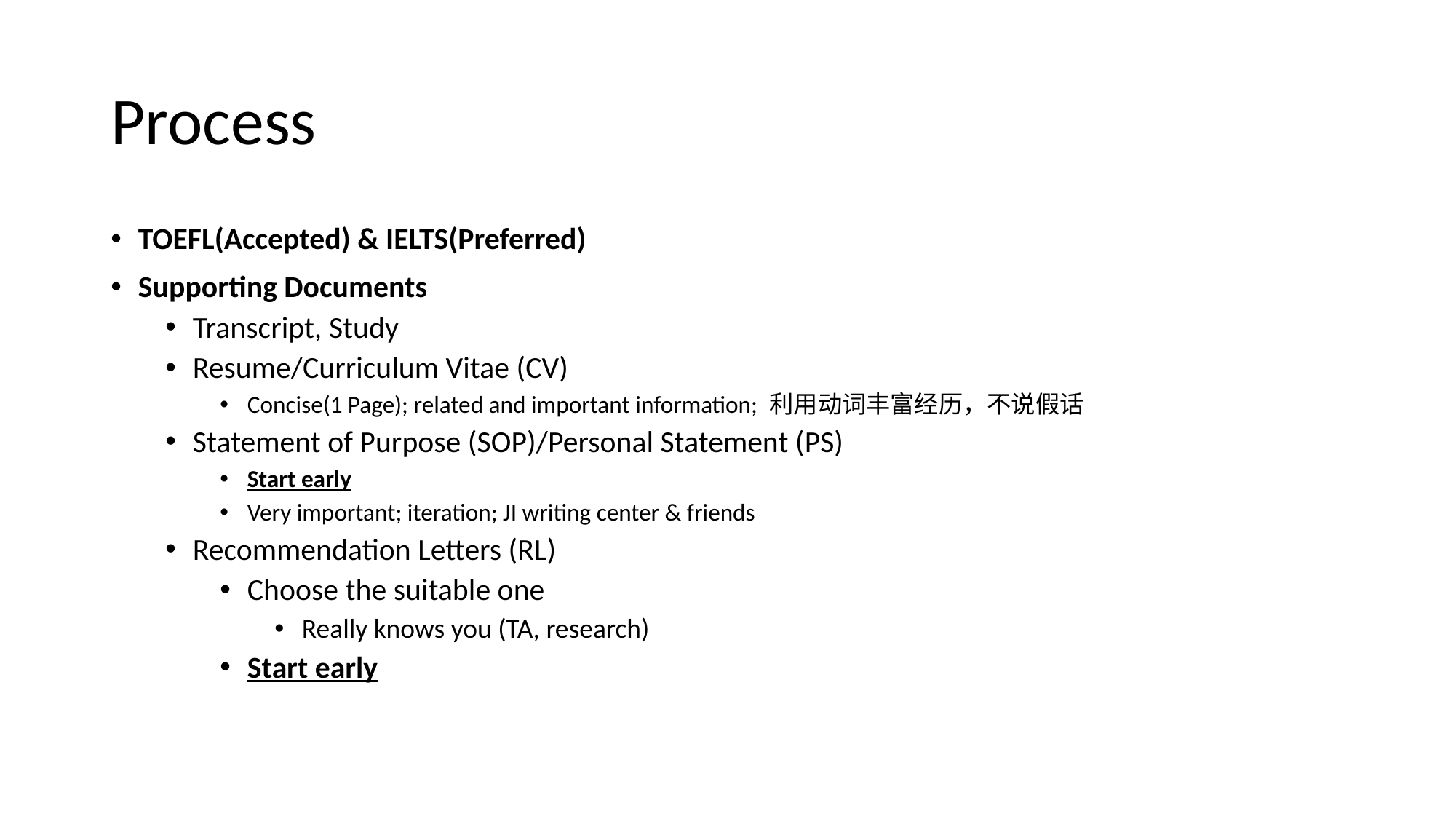

# Process
TOEFL(Accepted) & IELTS(Preferred)
Supporting Documents
Transcript, Study
Resume/Curriculum Vitae (CV)
Concise(1 Page); related and important information; 利用动词丰富经历，不说假话
Statement of Purpose (SOP)/Personal Statement (PS)
Start early
Very important; iteration; JI writing center & friends
Recommendation Letters (RL)
Choose the suitable one
Really knows you (TA, research)
Start early